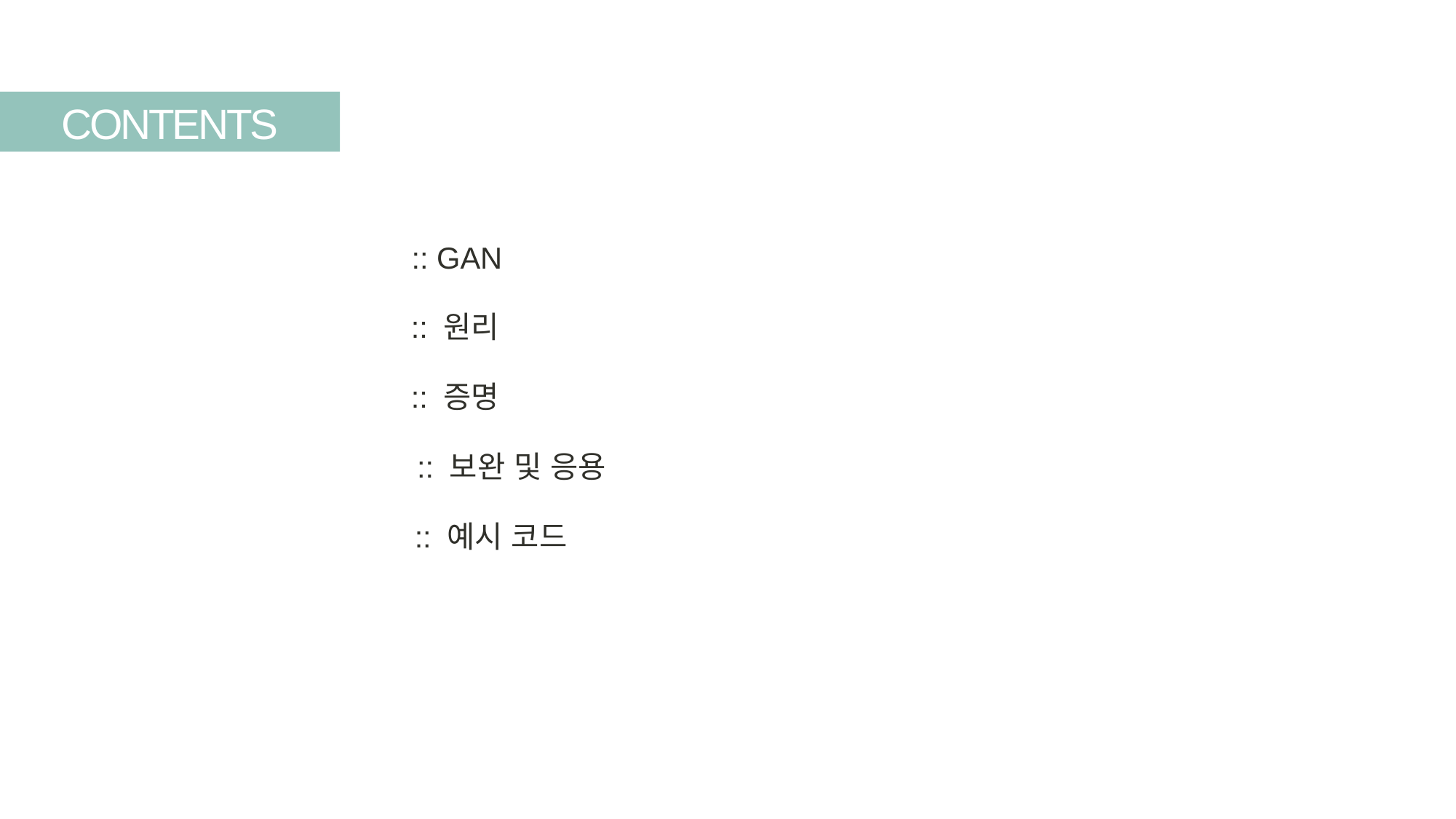

CONTENTS

:: GAN
:: 원리
:: 증명
:: 보완 및 응용
:: 예시 코드